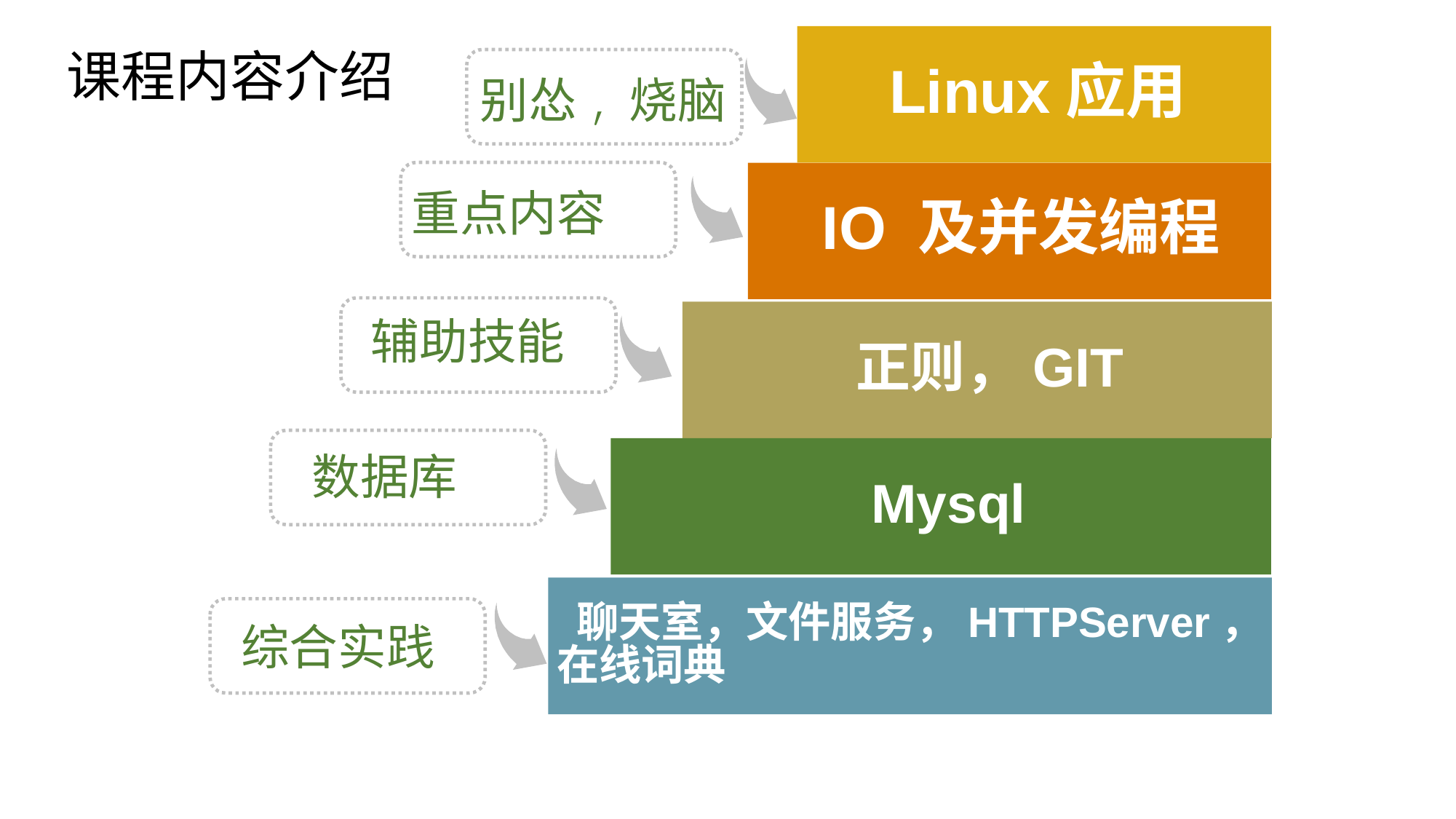

Linux应用

  IO 及并发编程

 正则，GIT

 聊天室，文件服务，HTTPServer，在线词典

课程内容介绍

别怂,烧脑

重点内容

辅助技能

 Mysql
数据库

综合实践